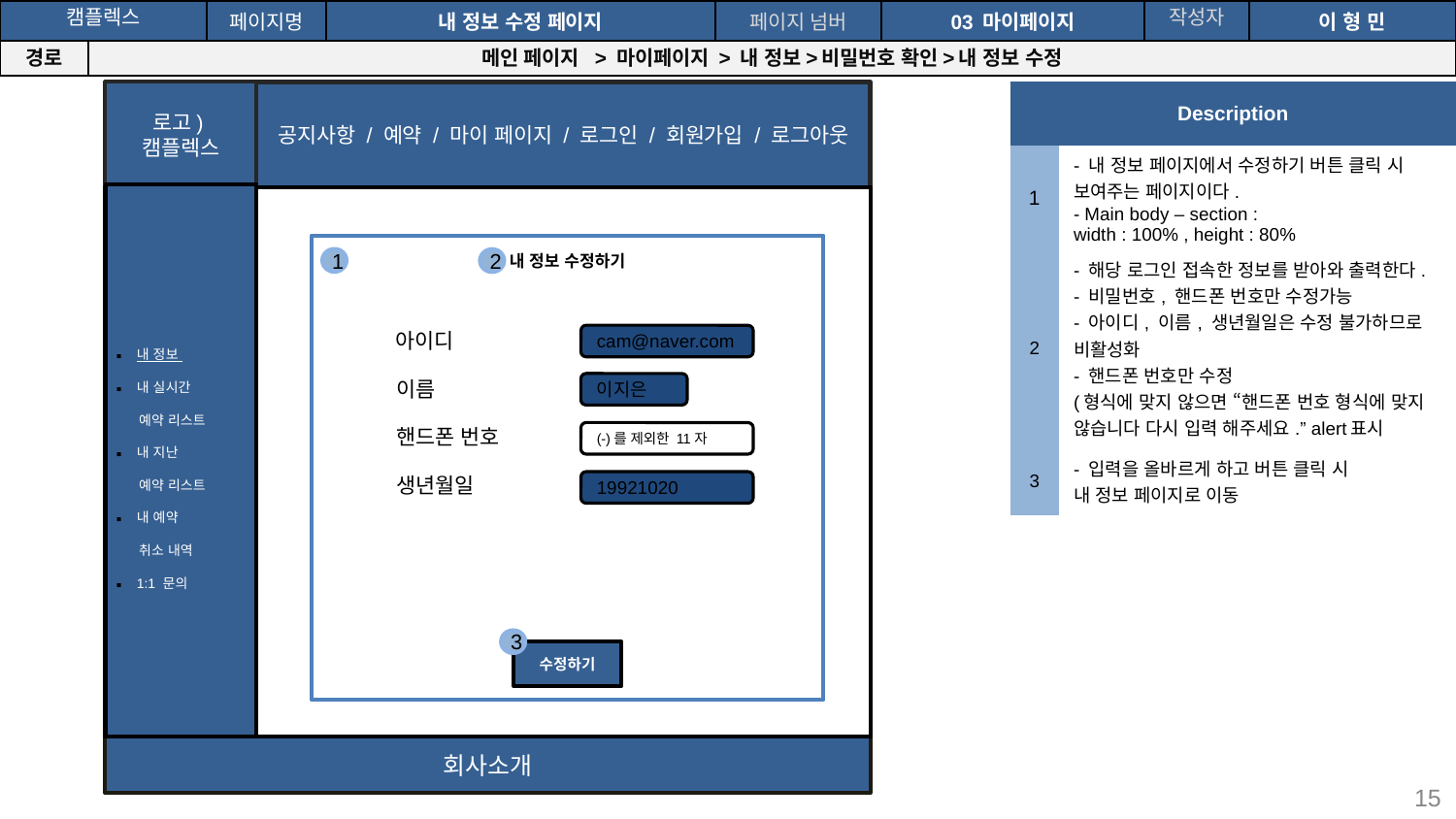

공간(오피스) 대여 시스템
| 캠플렉스 |  | 페이지명 | 내 정보 수정 페이지 | 페이지 넘버 | 03 마이페이지 | 작성자 | 이 형 민 |
| --- | --- | --- | --- | --- | --- | --- | --- |
| 경로 | 메인 페이지 > 마이페이지 > 내 정보>비밀번호 확인>내 정보 수정 |  |  |  |  |  |  |
로고)
캠플렉스
공지사항 / 예약 / 마이 페이지 / 로그인 / 회원가입 / 로그아웃
회사소개
| Description |  |
| --- | --- |
| 1 | - 내 정보 페이지에서 수정하기 버튼 클릭 시 보여주는 페이지이다. - Main body – section : width : 100% , height : 80% |
| 2 | - 해당 로그인 접속한 정보를 받아와 출력한다. - 비밀번호, 핸드폰 번호만 수정가능 - 아이디, 이름, 생년월일은 수정 불가하므로 비활성화 - 핸드폰 번호만 수정 (형식에 맞지 않으면 “핸드폰 번호 형식에 맞지 않습니다 다시 입력 해주세요.” alert표시 |
| 3 | - 입력을 올바르게 하고 버튼 클릭 시 내 정보 페이지로 이동 |
내 정보
내 실시간
     예약 리스트
내 지난
     예약 리스트
내 예약
     취소 내역
1:1 문의

내 정보 수정하기
1
2
아이디
cam@naver.com
이름
이지은
핸드폰 번호
(-)를 제외한 11자
생년월일
19921020
3
수정하기
15